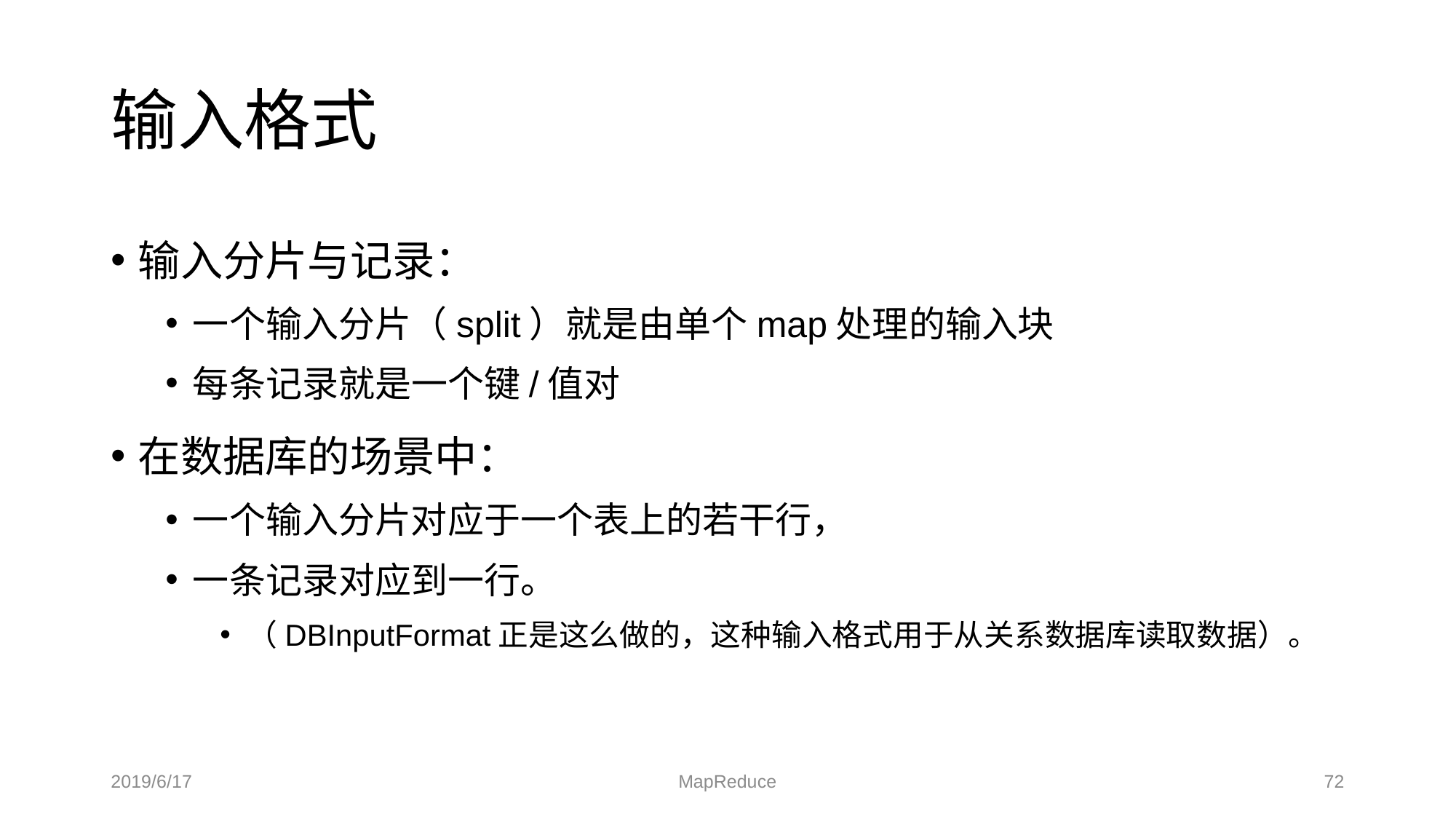

# 输入格式
输入分片与记录：
一个输入分片（split）就是由单个map处理的输入块
每条记录就是一个键/值对
在数据库的场景中：
一个输入分片对应于一个表上的若干行，
一条记录对应到一行。
（DBInputFormat正是这么做的，这种输入格式用于从关系数据库读取数据）。
2019/6/17
MapReduce
72